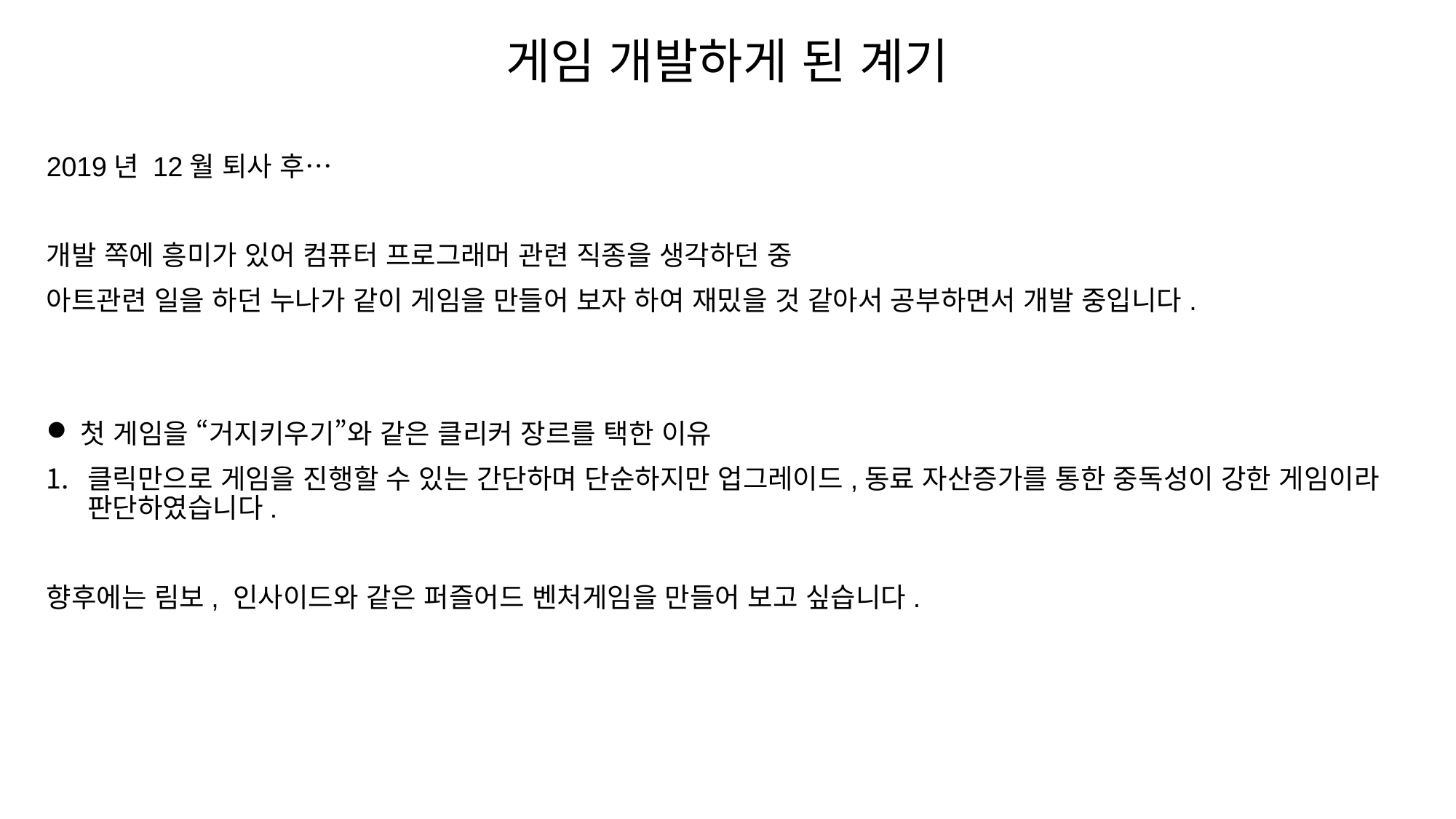

게임 개발하게 된 계기
2019년 12월 퇴사 후…

개발 쪽에 흥미가 있어 컴퓨터 프로그래머 관련 직종을 생각하던 중
아트관련 일을 하던 누나가 같이 게임을 만들어 보자 하여 재밌을 것 같아서 공부하면서 개발 중입니다.

첫 게임을 “거지키우기”와 같은 클리커 장르를 택한 이유
클릭만으로 게임을 진행할 수 있는 간단하며 단순하지만 업그레이드,동료 자산증가를 통한 중독성이 강한 게임이라 판단하였습니다.

향후에는 림보, 인사이드와 같은 퍼즐어드 벤처게임을 만들어 보고 싶습니다.